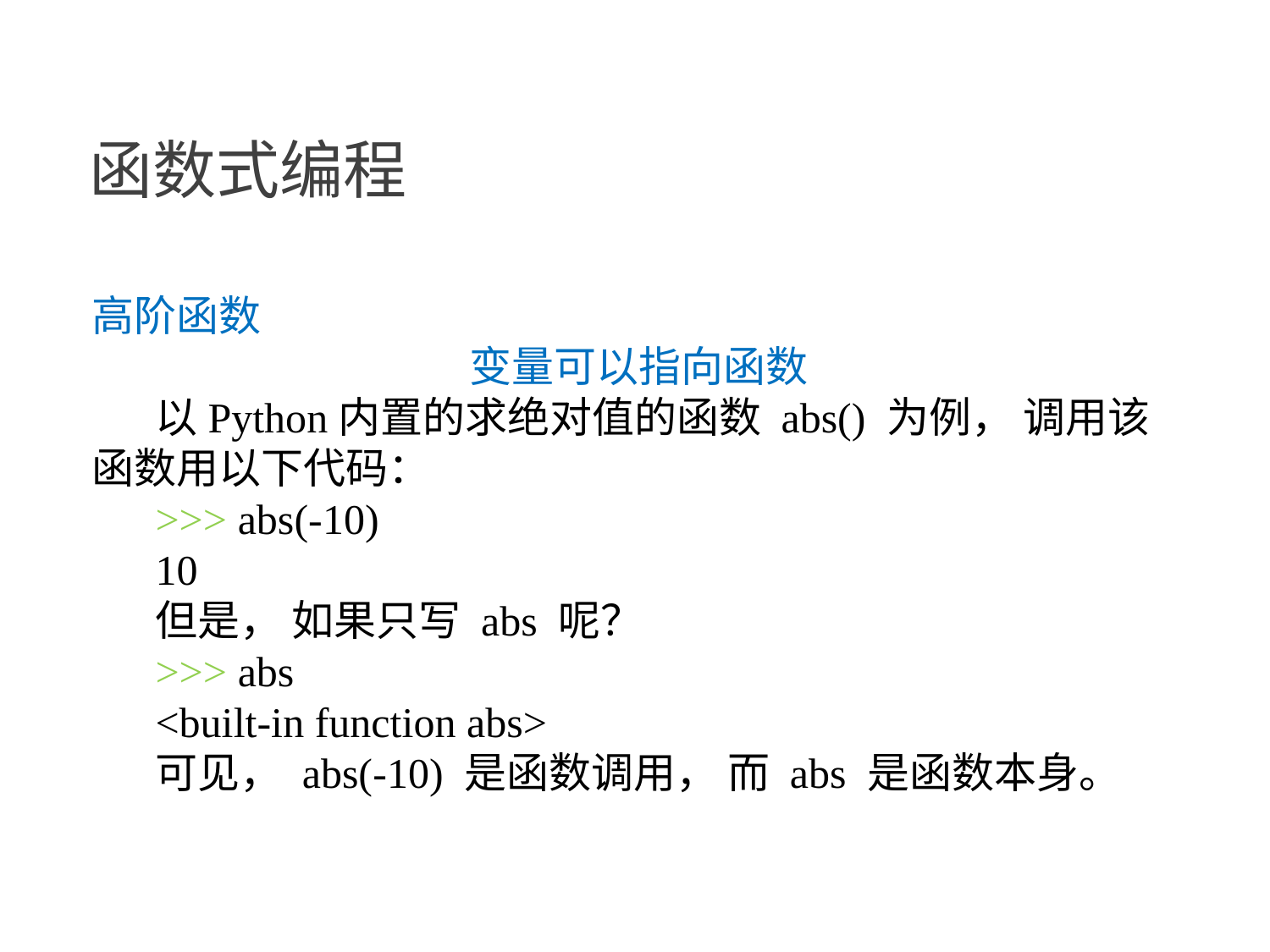

函数式编程
高阶函数
变量可以指向函数
以Python内置的求绝对值的函数 abs() 为例， 调用该函数用以下代码：
>>> abs(-10)
10
但是， 如果只写 abs 呢？
>>> abs
<built-in function abs>
可见， abs(-10) 是函数调用， 而 abs 是函数本身。